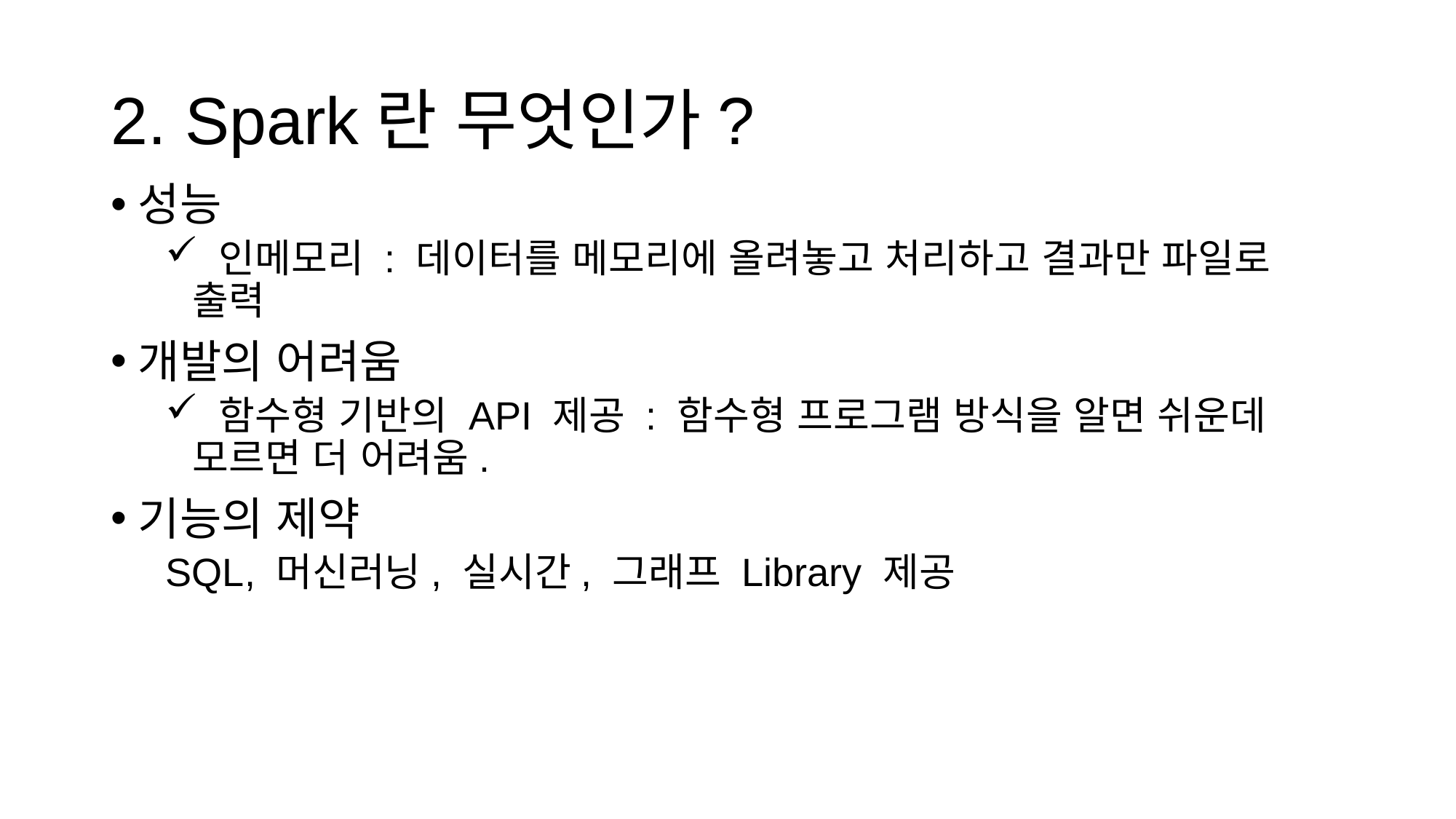

# 2. Spark란 무엇인가?
성능
 인메모리 : 데이터를 메모리에 올려놓고 처리하고 결과만 파일로 출력
개발의 어려움
 함수형 기반의 API 제공 : 함수형 프로그램 방식을 알면 쉬운데 모르면 더 어려움.
기능의 제약
SQL, 머신러닝, 실시간, 그래프 Library 제공